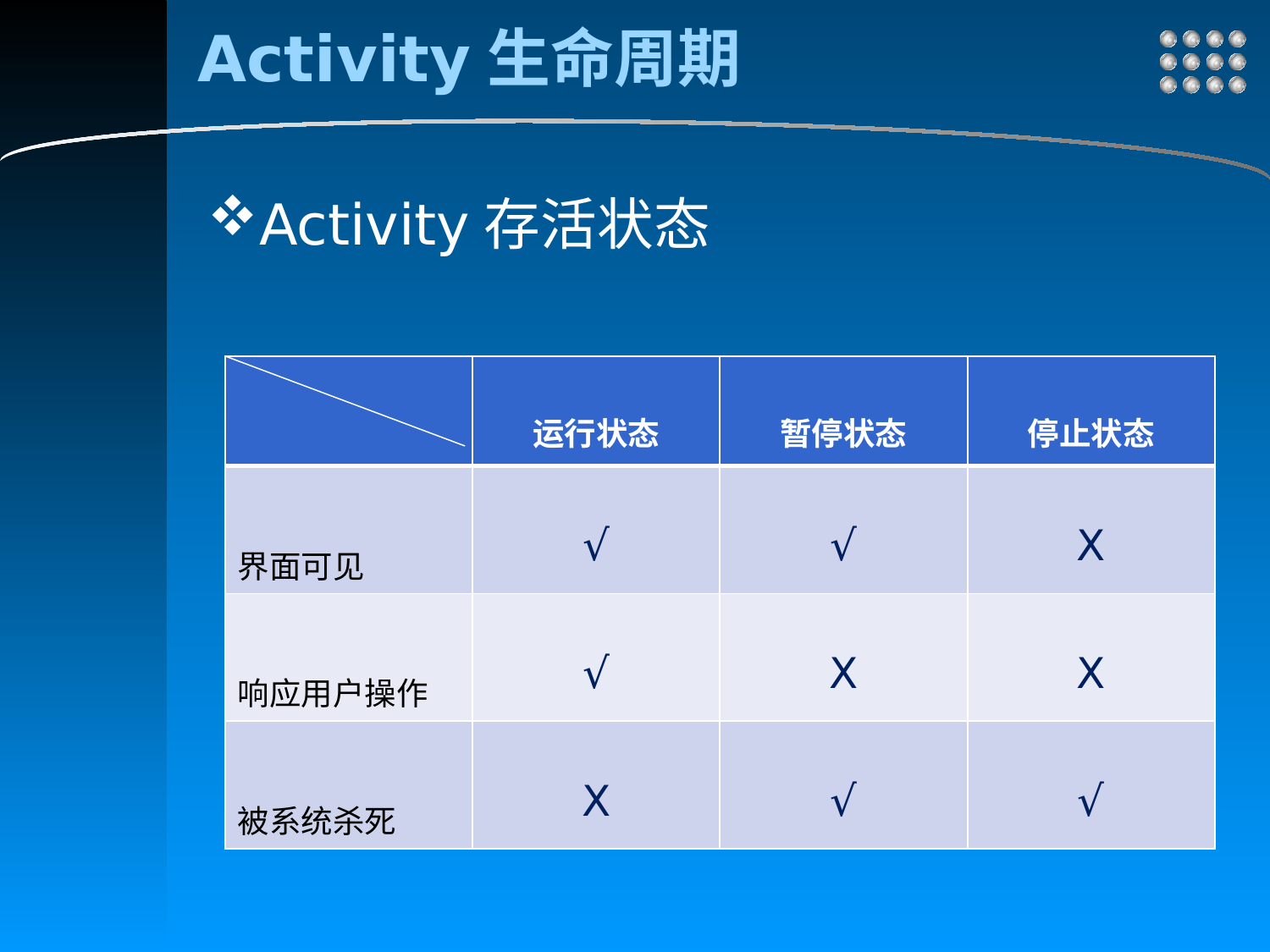

# Activity生命周期
Activity存活状态

|  | 运行状态 | 暂停状态 | 停止状态 |
| --- | --- | --- | --- |
| 界面可见 | √ | √ | Х |
| 响应用户操作 | √ | Х | Х |
| 被系统杀死 | Х | √ | √ |